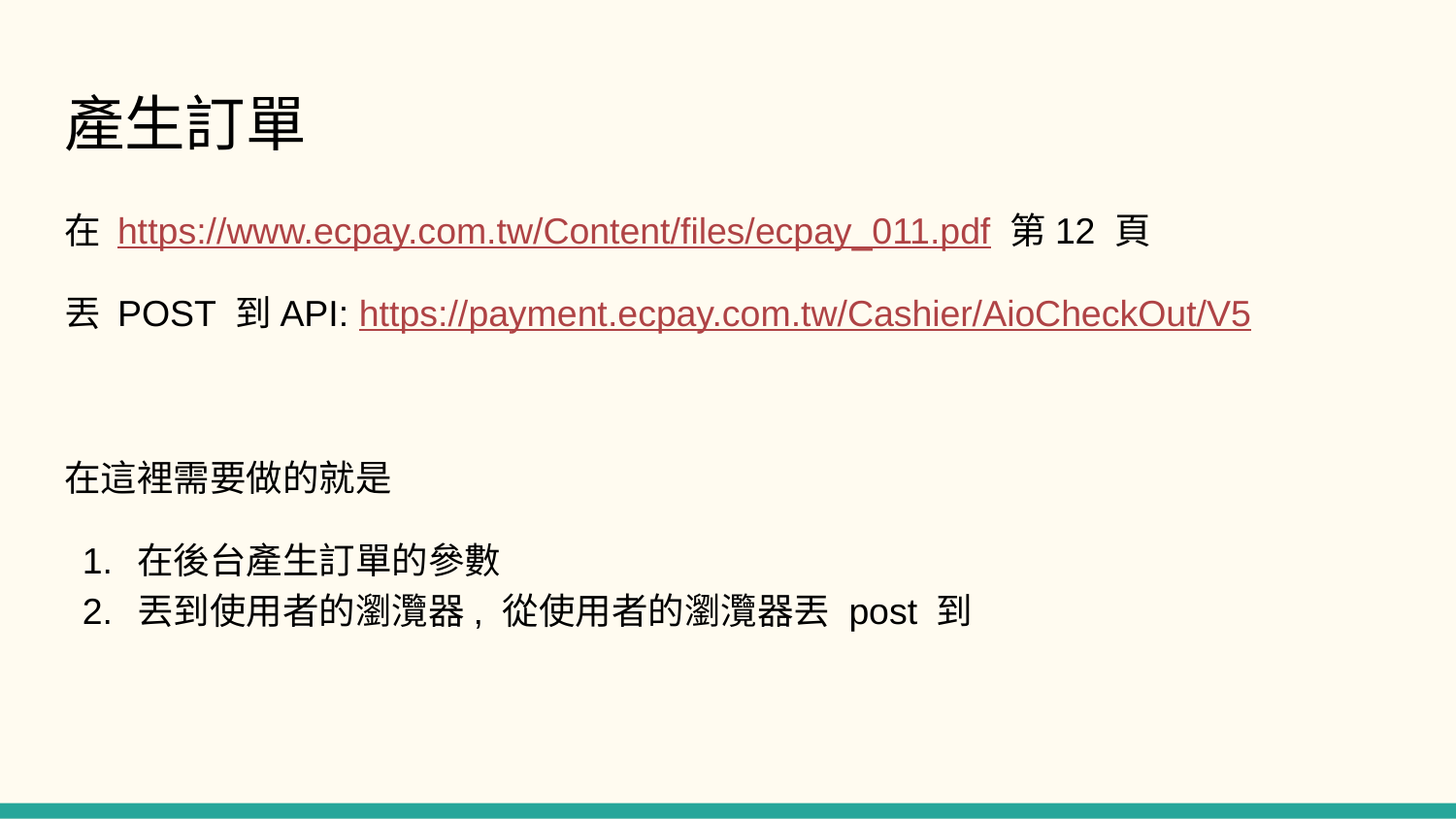

# 產生訂單
在 https://www.ecpay.com.tw/Content/files/ecpay_011.pdf 第12 頁
丟 POST 到API: https://payment.ecpay.com.tw/Cashier/AioCheckOut/V5

在這裡需要做的就是
在後台產生訂單的參數
丟到使用者的瀏灠器, 從使用者的瀏灠器丟 post 到